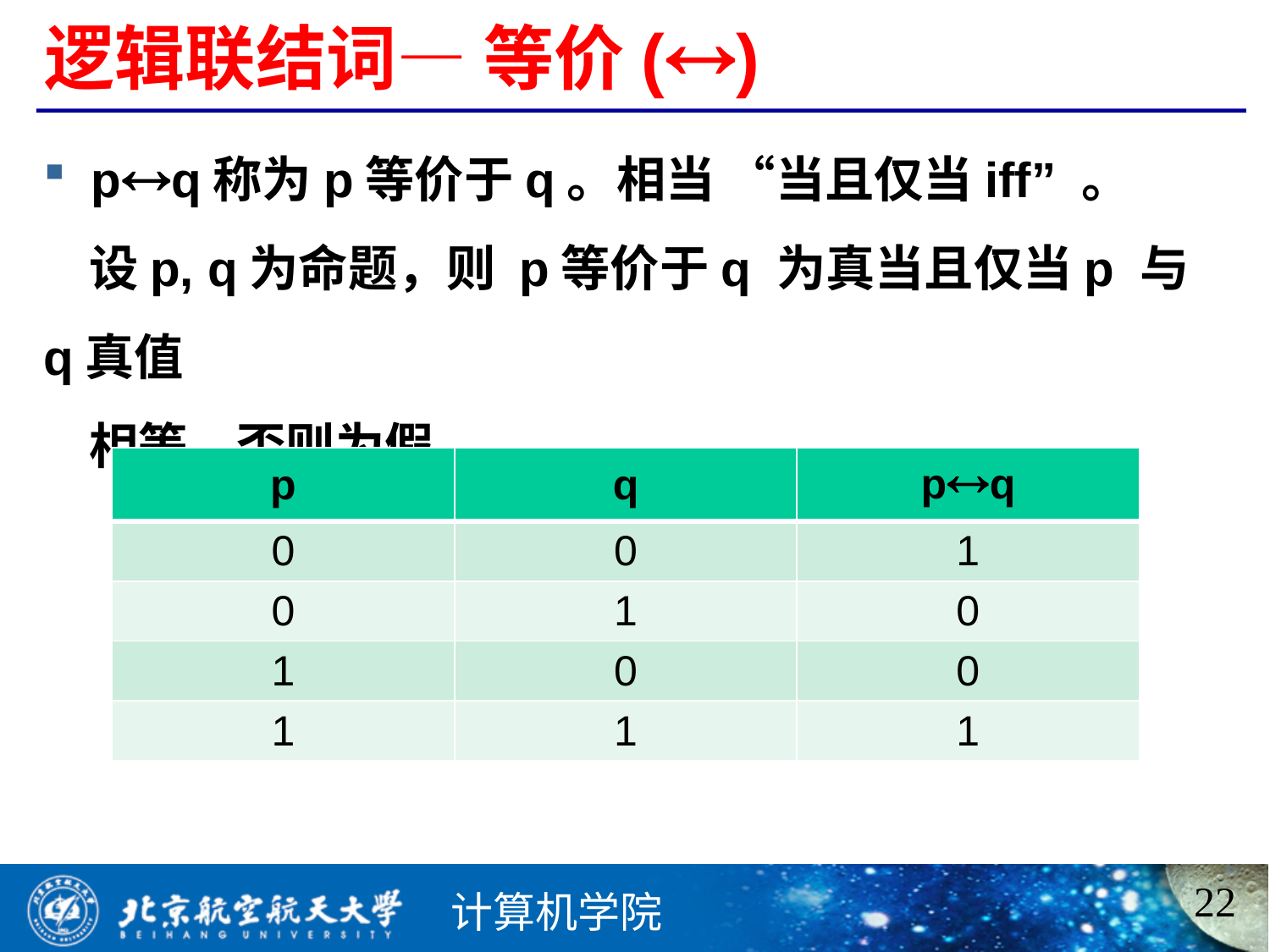

# 逻辑联结词— 等价(↔)
p↔q称为p等价于q。相当 “当且仅当iff” 。
   设p, q为命题，则 p等价于q 为真当且仅当p 与q真值
   相等，否则为假。
| p | q | p↔q |
| --- | --- | --- |
| 0 | 0 | 1 |
| 0 | 1 | 0 |
| 1 | 0 | 0 |
| 1 | 1 | 1 |